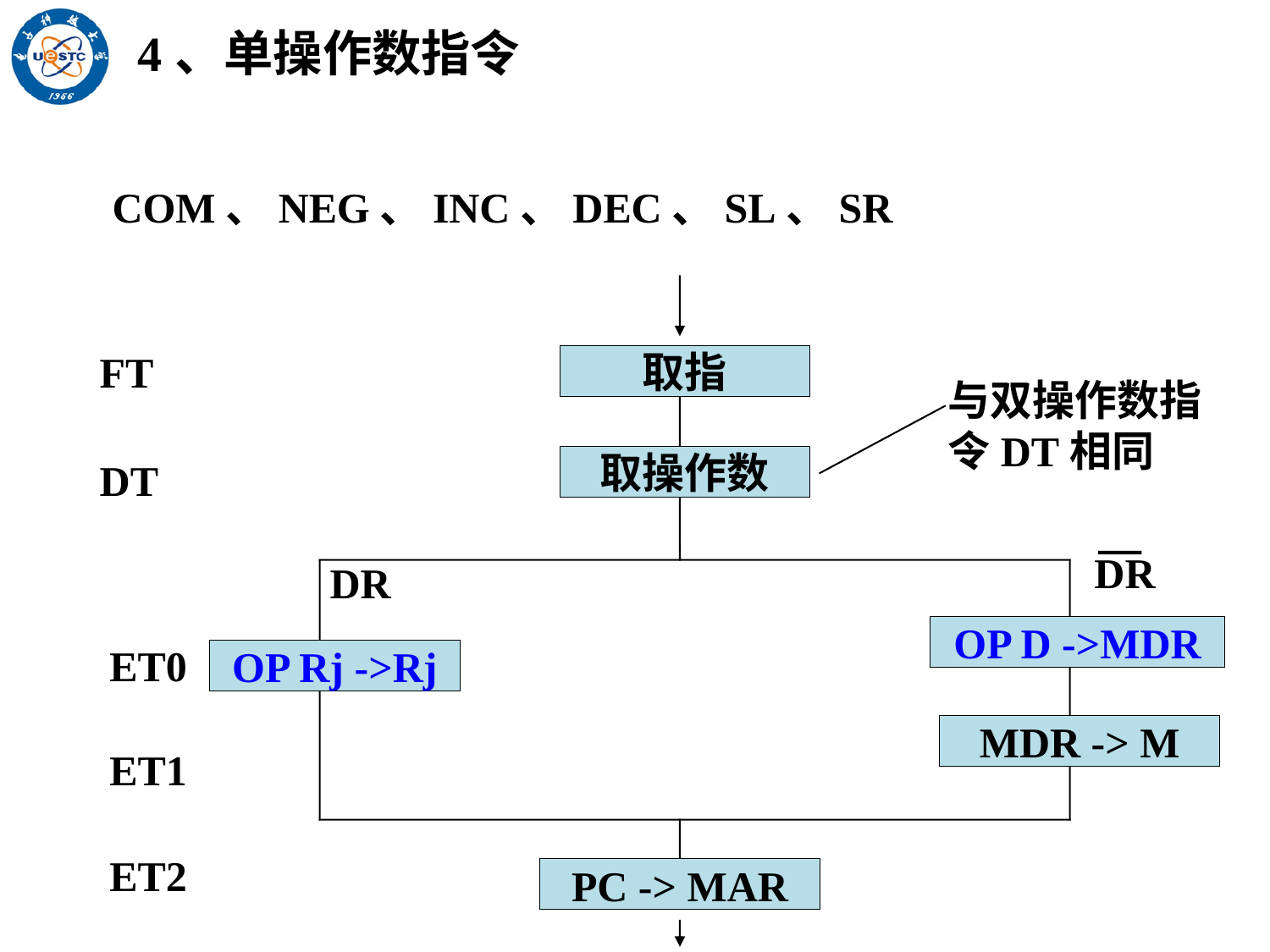

4、单操作数指令
COM、NEG、INC、DEC、SL、SR

取指
FT
与双操作数指令DT相同

取操作数
DT
DR

DR

OP D ->MDR
ET0
OP Rj ->Rj
MDR -> M
ET1

ET2
PC -> MAR